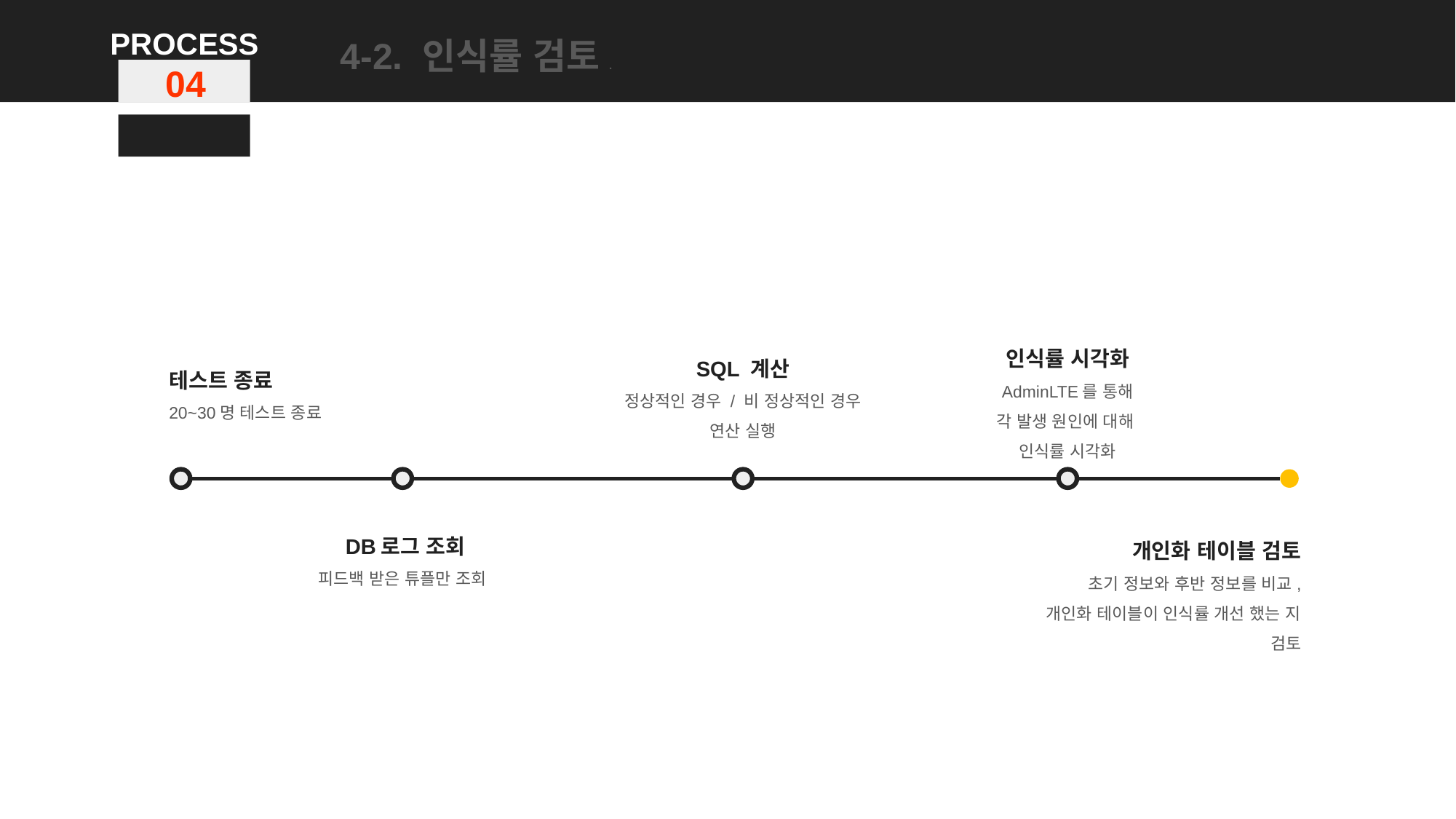

PROCESS
4-2. 인식률 검토.
04

인식률 시각화
AdminLTE를 통해
각 발생 원인에 대해
인식률 시각화
SQL 계산
정상적인 경우 / 비 정상적인 경우
연산 실행
테스트 종료
20~30명 테스트 종료

 DB로그 조회
피드백 받은 튜플만 조회
개인화 테이블 검토
초기 정보와 후반 정보를 비교,
개인화 테이블이 인식률 개선 했는 지
검토